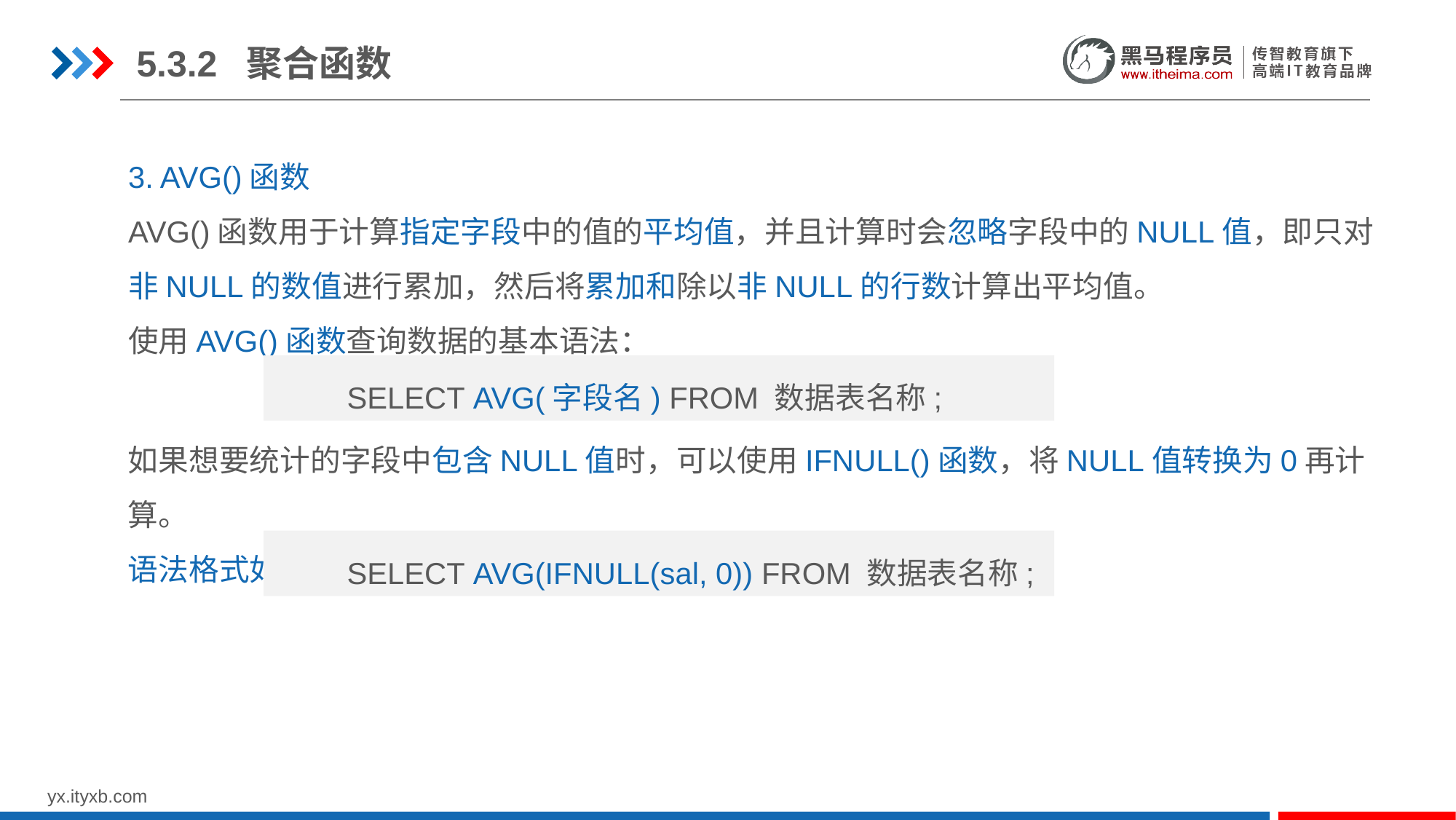

5.3.2  聚合函数
3. AVG()函数
AVG()函数用于计算指定字段中的值的平均值，并且计算时会忽略字段中的NULL值，即只对非NULL的数值进行累加，然后将累加和除以非NULL的行数计算出平均值。
使用AVG()函数查询数据的基本语法：
SELECT AVG(字段名) FROM 数据表名称;
如果想要统计的字段中包含NULL值时，可以使用IFNULL()函数，将NULL值转换为0再计算。
语法格式如下：
SELECT AVG(IFNULL(sal, 0)) FROM 数据表名称;